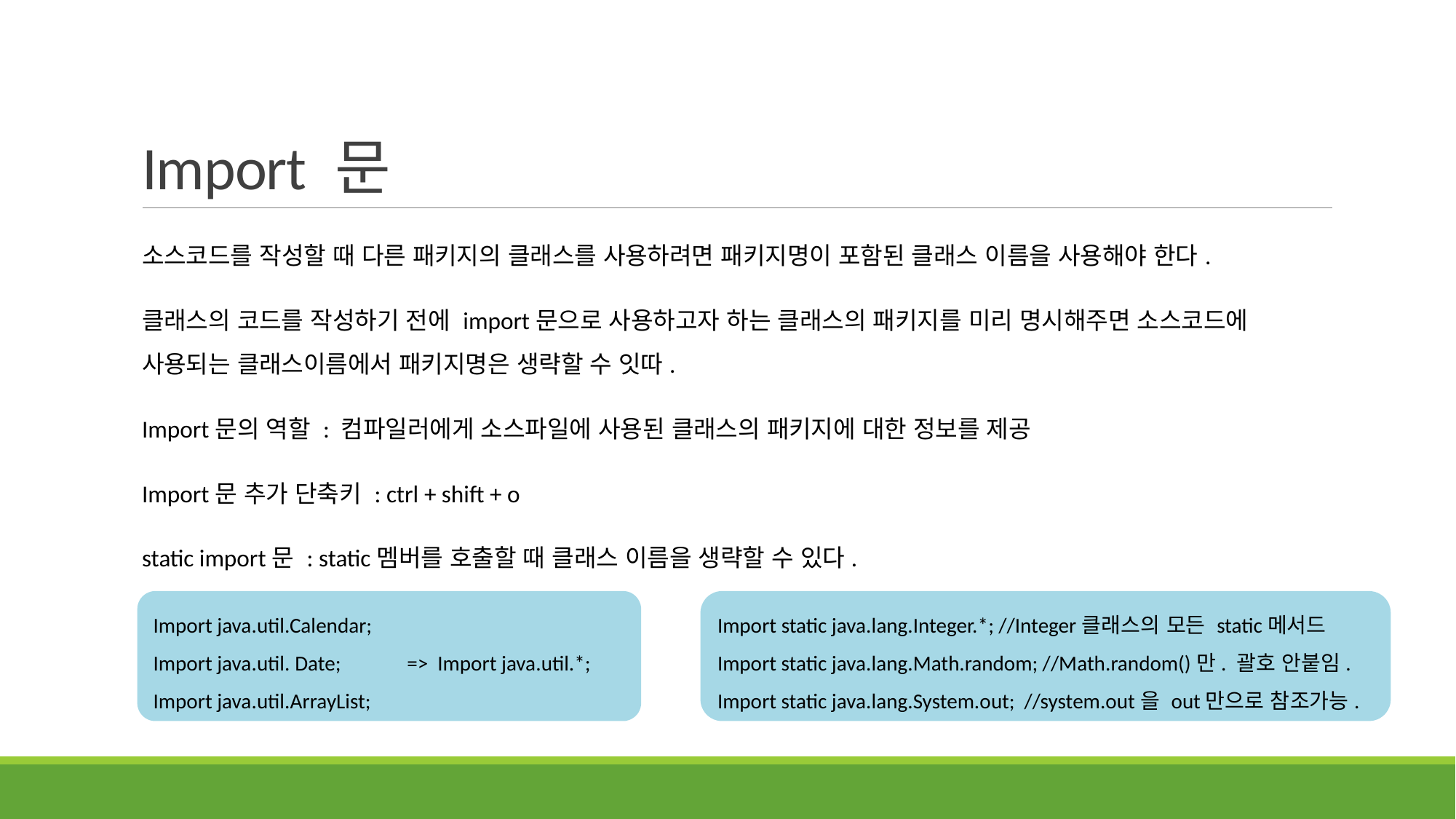

# Import 문
소스코드를 작성할 때 다른 패키지의 클래스를 사용하려면 패키지명이 포함된 클래스 이름을 사용해야 한다.
클래스의 코드를 작성하기 전에 import문으로 사용하고자 하는 클래스의 패키지를 미리 명시해주면 소스코드에 사용되는 클래스이름에서 패키지명은 생략할 수 잇따.
Import문의 역할 : 컴파일러에게 소스파일에 사용된 클래스의 패키지에 대한 정보를 제공
Import문 추가 단축키 : ctrl + shift + o
static import문 : static멤버를 호출할 때 클래스 이름을 생략할 수 있다.

Import java.util.Calendar;
Import java.util. Date;              =>  Import java.util.*;
Import java.util.ArrayList;
Import static java.lang.Integer.*; //Integer클래스의 모든 static메서드
Import static java.lang.Math.random; //Math.random()만. 괄호 안붙임.
Import static java.lang.System.out;  //system.out을 out만으로 참조가능.